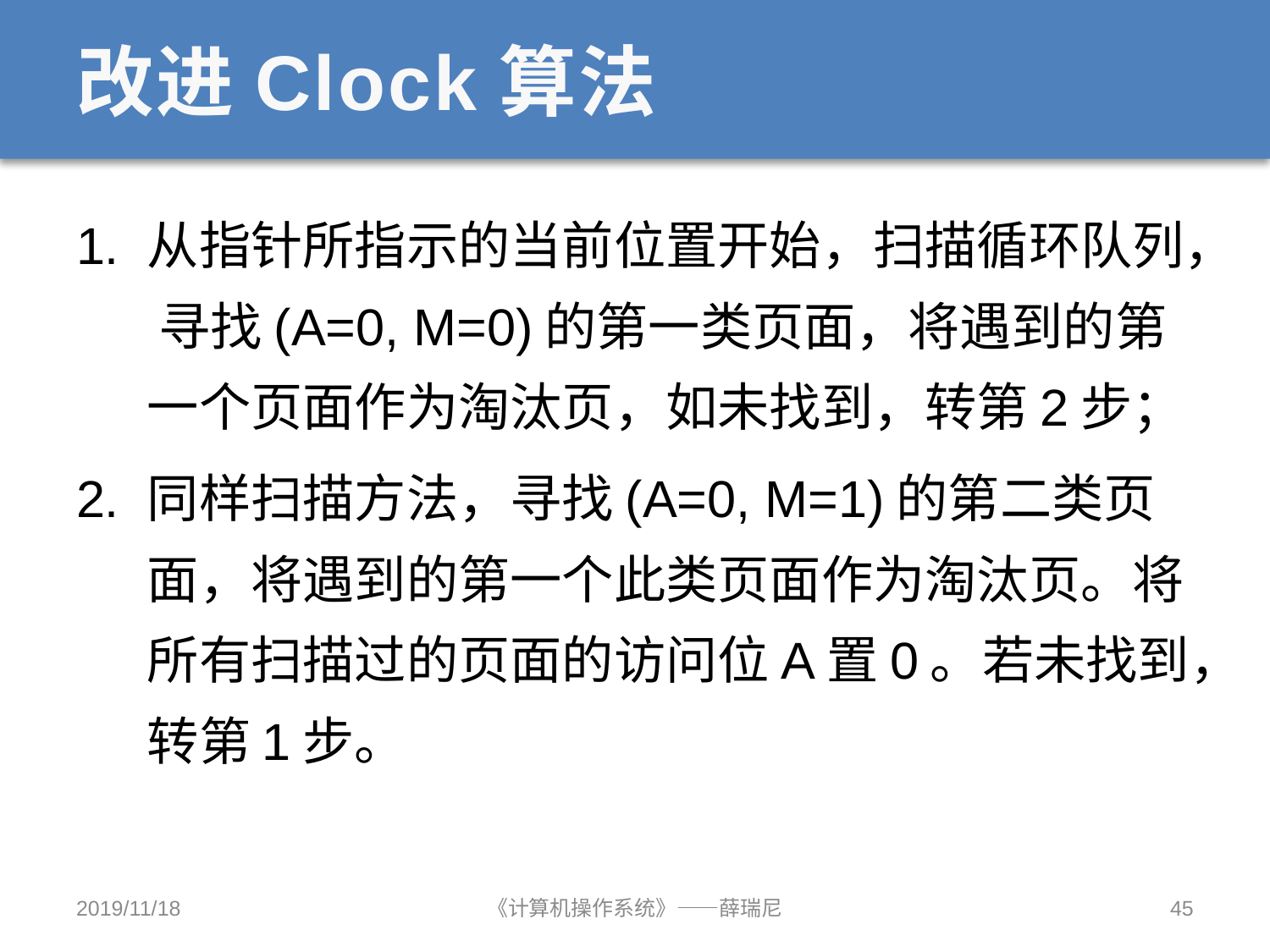

# 改进Clock算法
从指针所指示的当前位置开始，扫描循环队列， 寻找(A=0, M=0)的第一类页面，将遇到的第一个页面作为淘汰页，如未找到，转第2步；
同样扫描方法，寻找(A=0, M=1)的第二类页面，将遇到的第一个此类页面作为淘汰页。将所有扫描过的页面的访问位A置0。若未找到，转第1步。
2019/11/18
《计算机操作系统》——薛瑞尼
45